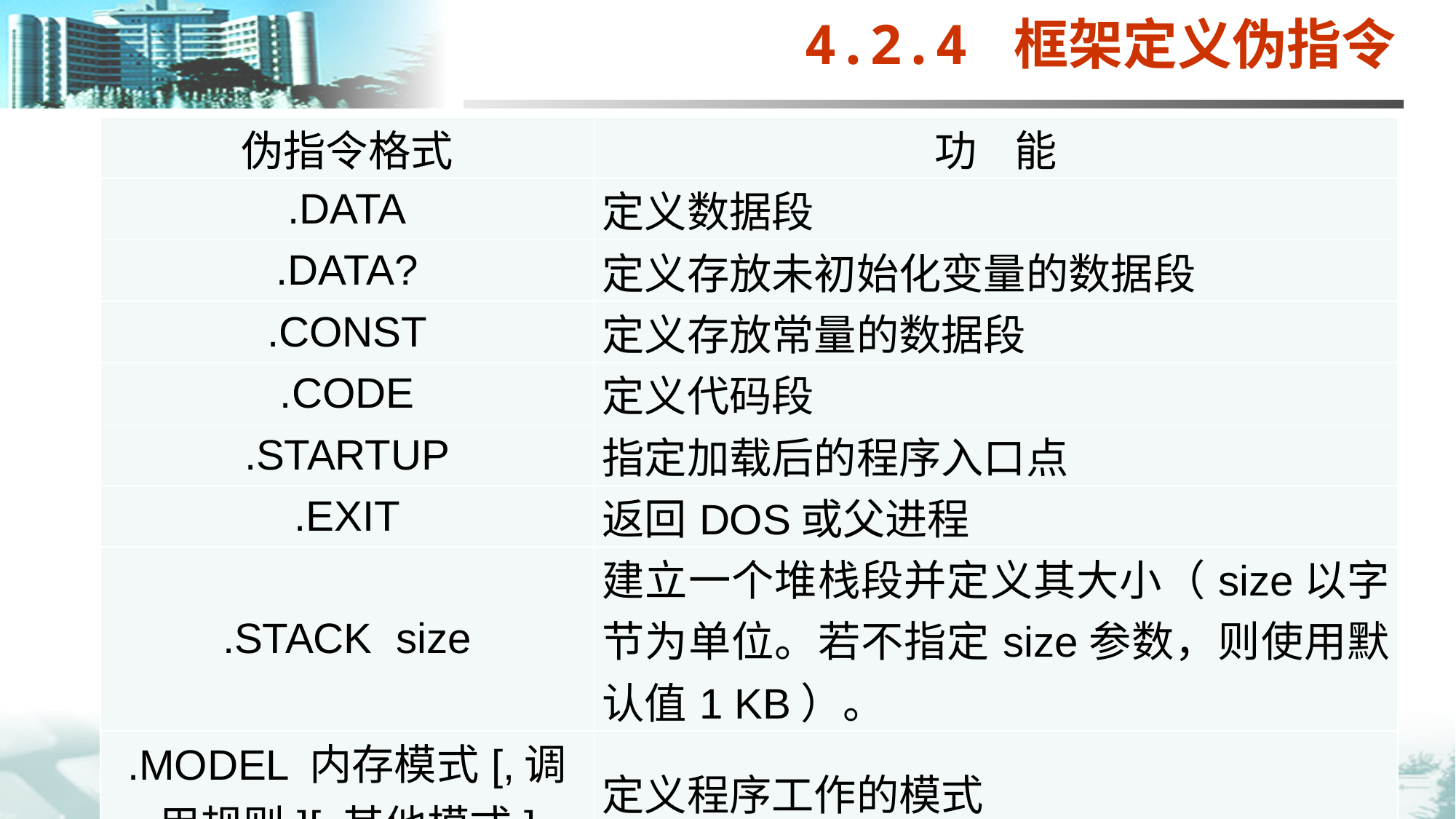

4.2.4 框架定义伪指令
| 伪指令格式 | 功 能 |
| --- | --- |
| .data | 定义数据段 |
| .data? | 定义存放未初始化变量的数据段 |
| .const | 定义存放常量的数据段 |
| .code | 定义代码段 |
| .startup | 指定加载后的程序入口点 |
| .EXIT | 返回DOS或父进程 |
| .stack size | 建立一个堆栈段并定义其大小（size以字节为单位。若不指定size参数，则使用默认值1 KB）。 |
| .MODEL 内存模式[,调用规则][,其他模式] | 定义程序工作的模式 |